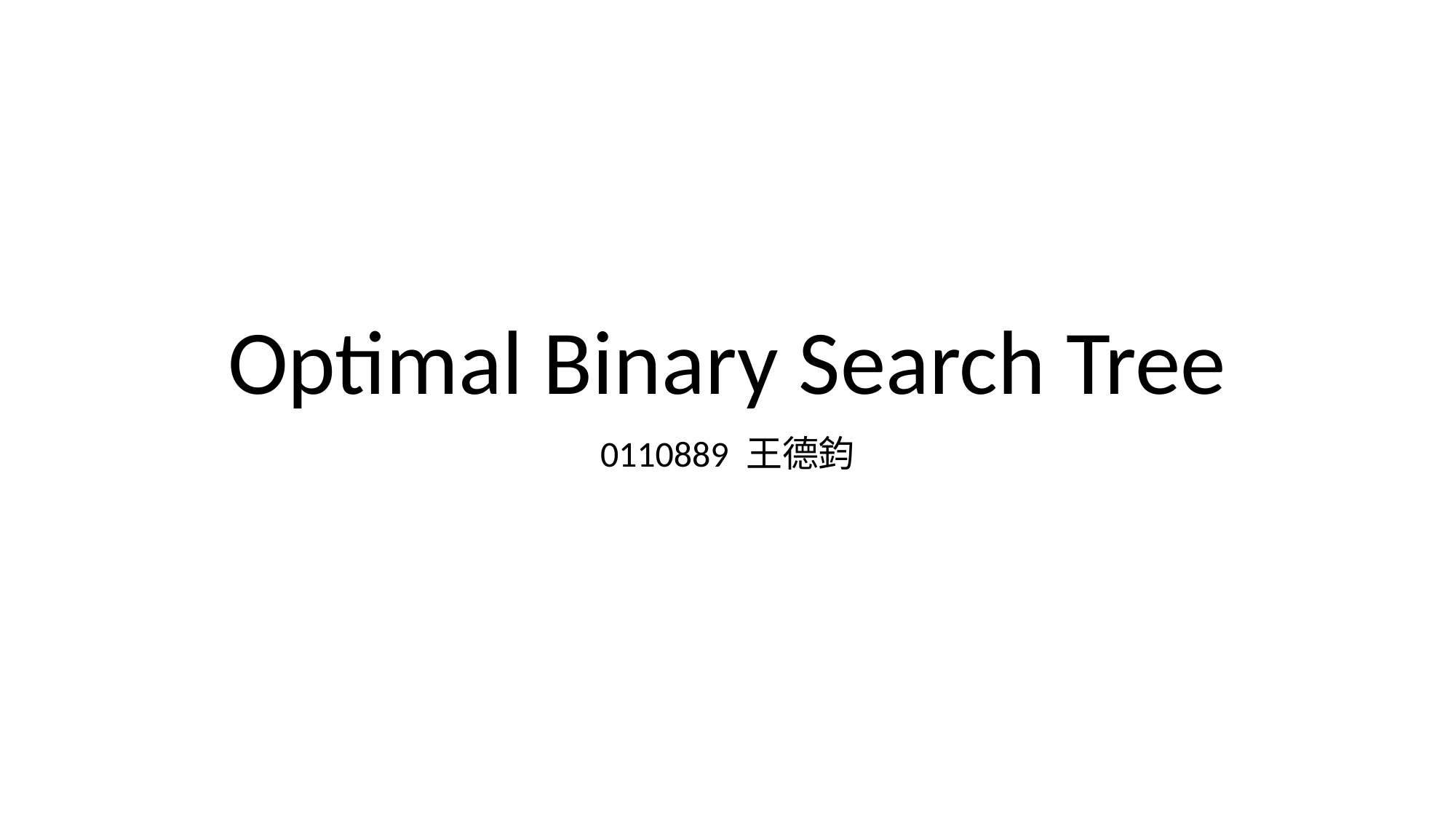

# Optimal Binary Search Tree
0110889 王德鈞